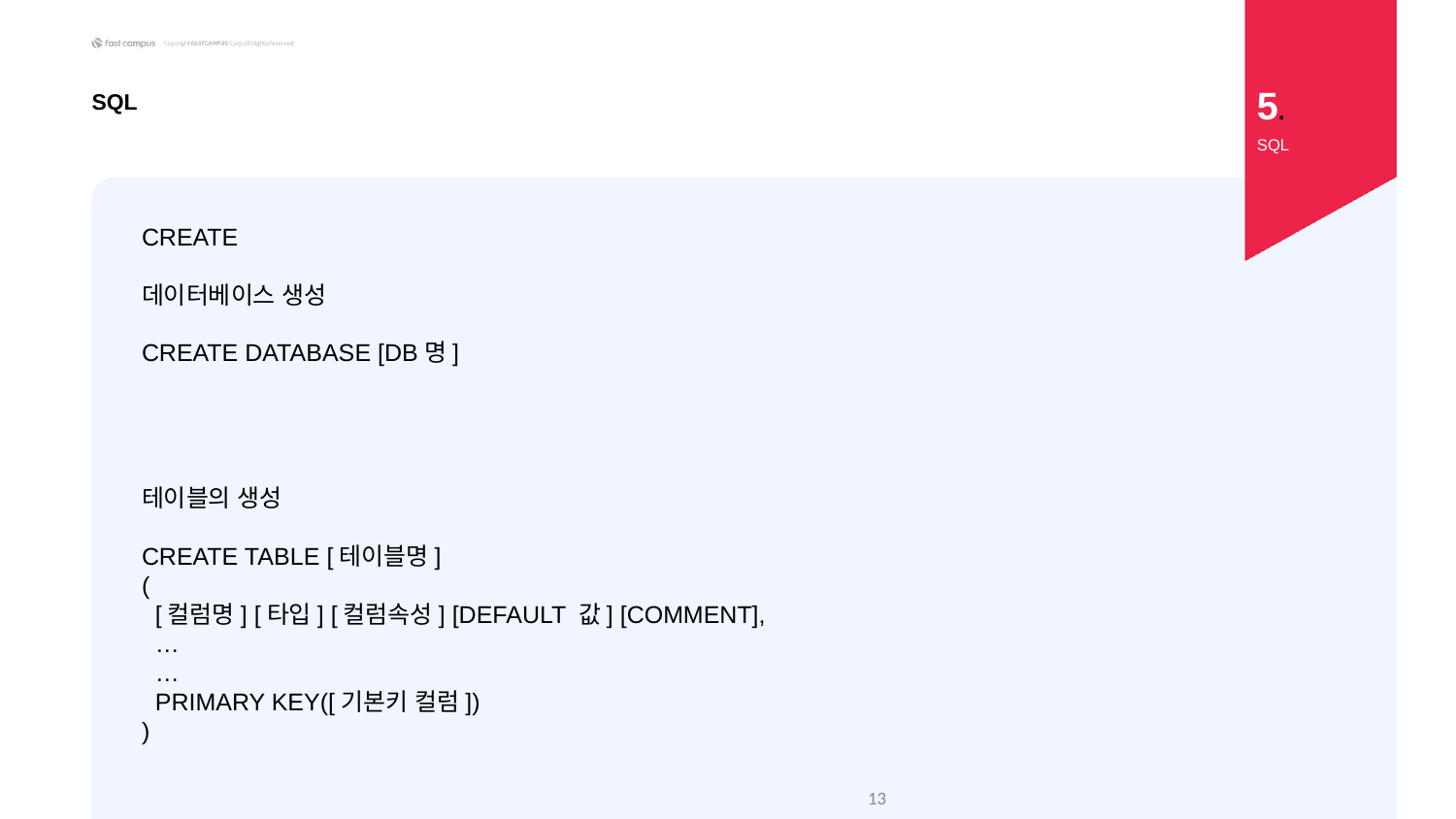

5.
SQL
SQL
CREATE
데이터베이스 생성
CREATE DATABASE [DB명]
테이블의 생성

CREATE TABLE [테이블명]
(
  [컬럼명] [타입] [컬럼속성] [DEFAULT 값] [COMMENT],
  …
  …
  PRIMARY KEY([기본키 컬럼])
)
13